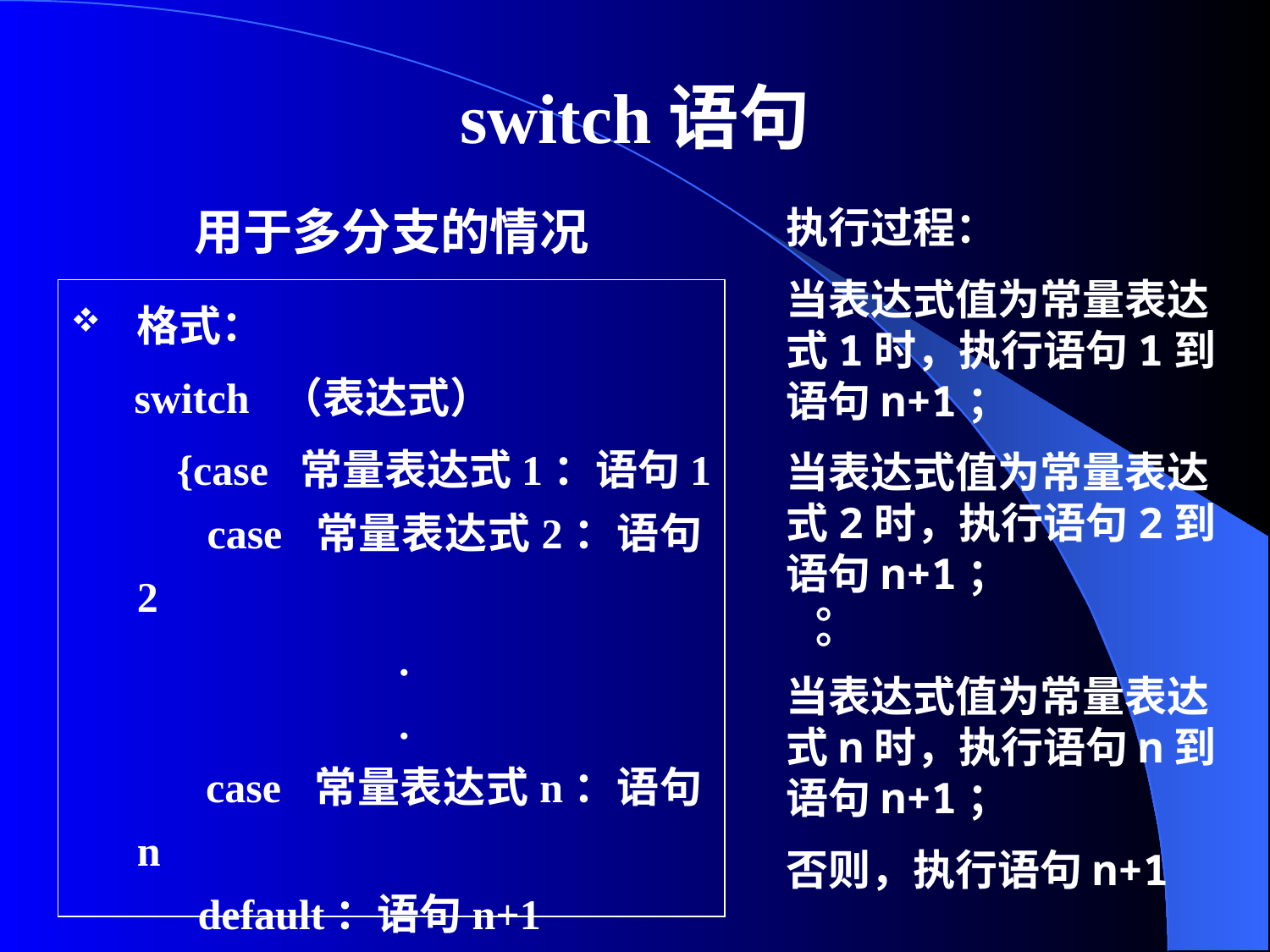

# switch语句
用于多分支的情况
执行过程：
当表达式值为常量表达式1时，执行语句1到语句n+1；
当表达式值为常量表达式2时，执行语句2到语句n+1；
  。
  。
当表达式值为常量表达式n时，执行语句n到语句n+1；
否则，执行语句n+1
格式：
      switch  （表达式）
          {case  常量表达式1：语句1
            case  常量表达式2：语句2
                               .
                               .
            case  常量表达式n：语句n
            default：语句n+1
          }